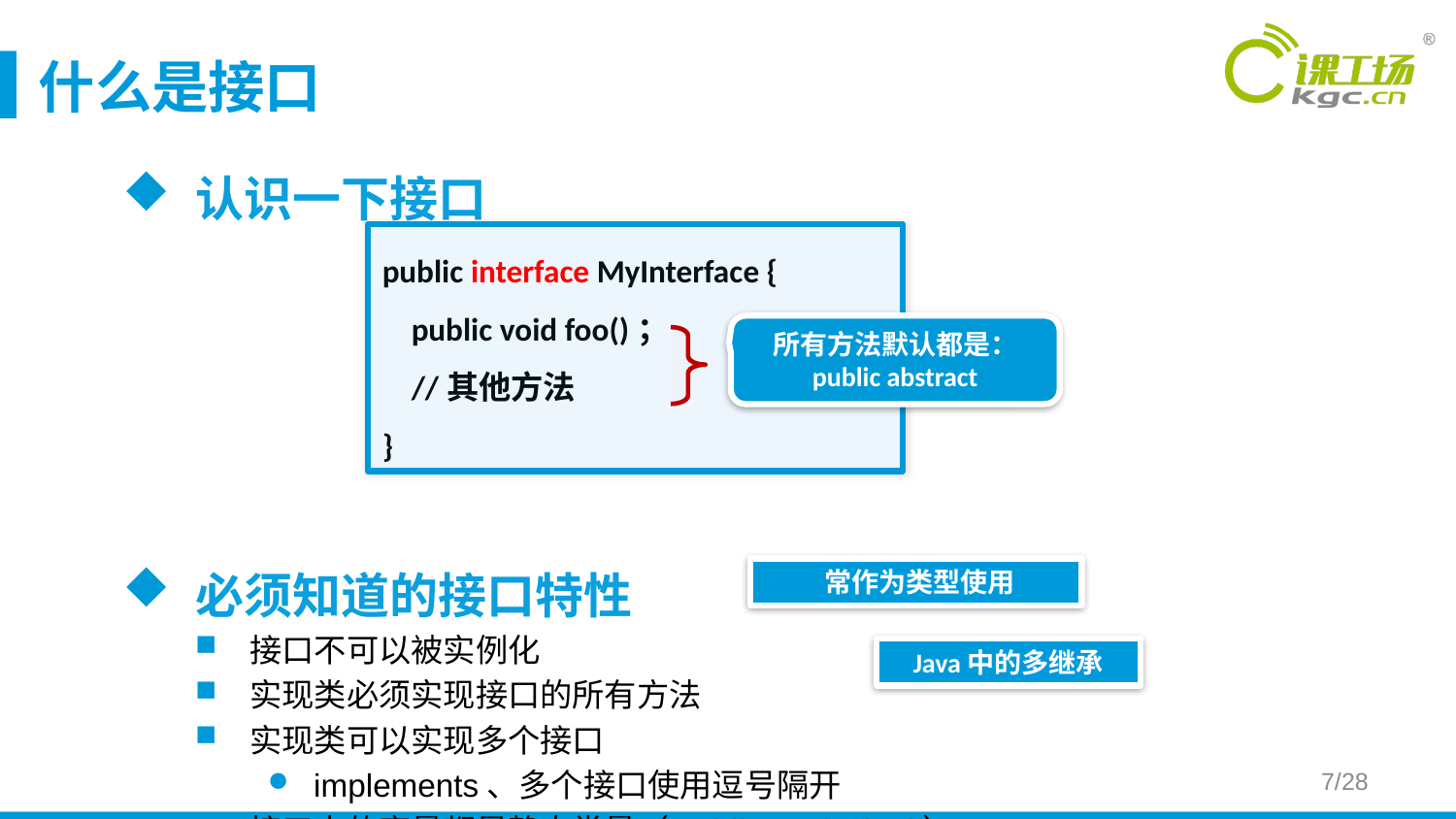

# 什么是接口
认识一下接口

必须知道的接口特性
接口不可以被实例化
实现类必须实现接口的所有方法
实现类可以实现多个接口
implements、多个接口使用逗号隔开
接口中的变量都是静态常量（public static final）
public interface MyInterface {
    public void foo()；
    //其他方法
}
所有方法默认都是：
public abstract

 常作为类型使用
Java中的多继承
7/28